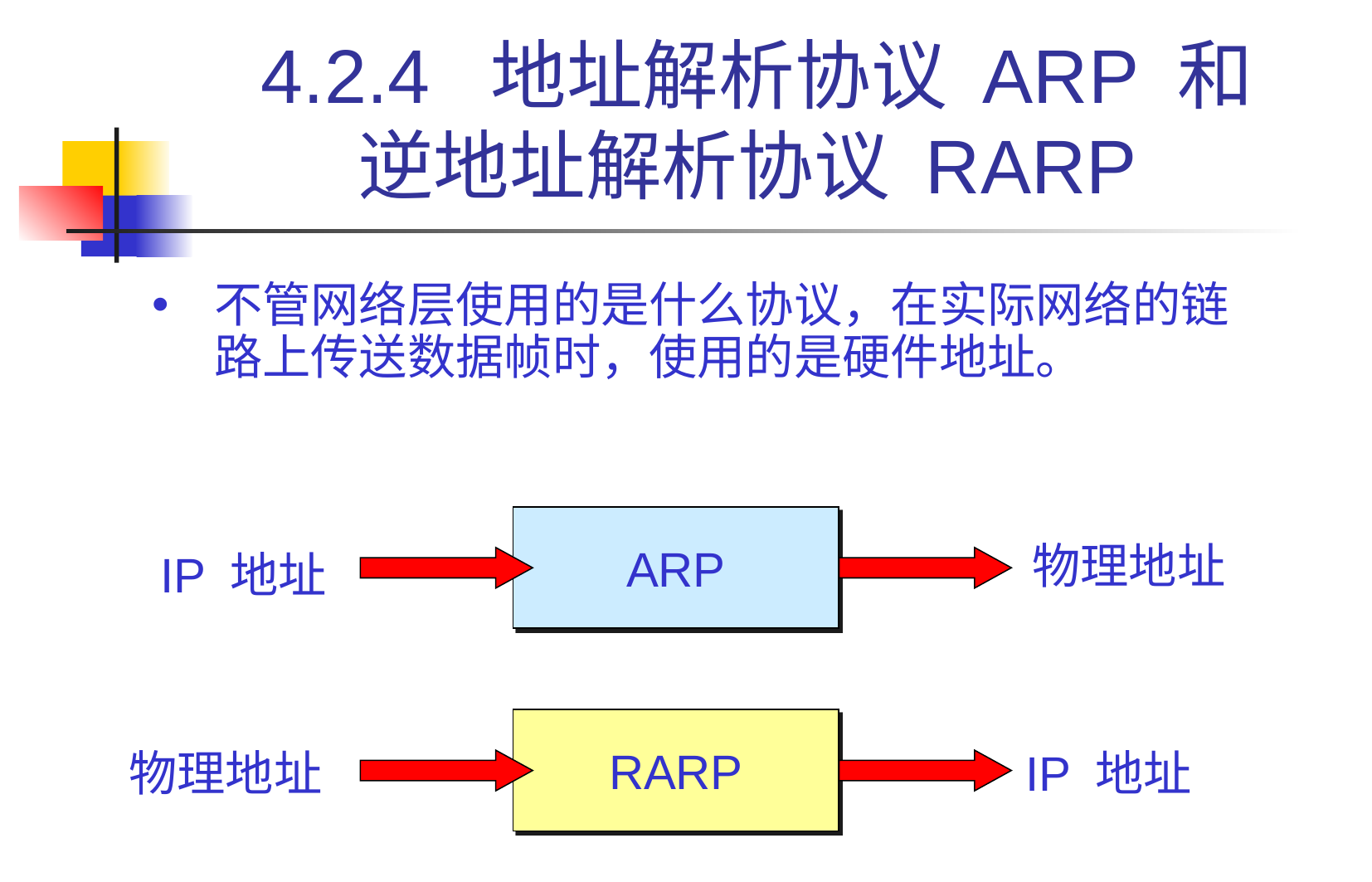

# 4.2.4  地址解析协议 ARP 和 逆地址解析协议 RARP
不管网络层使用的是什么协议，在实际网络的链路上传送数据帧时，使用的是硬件地址。
ARP
物理地址
IP 地址

RARP
物理地址
IP 地址